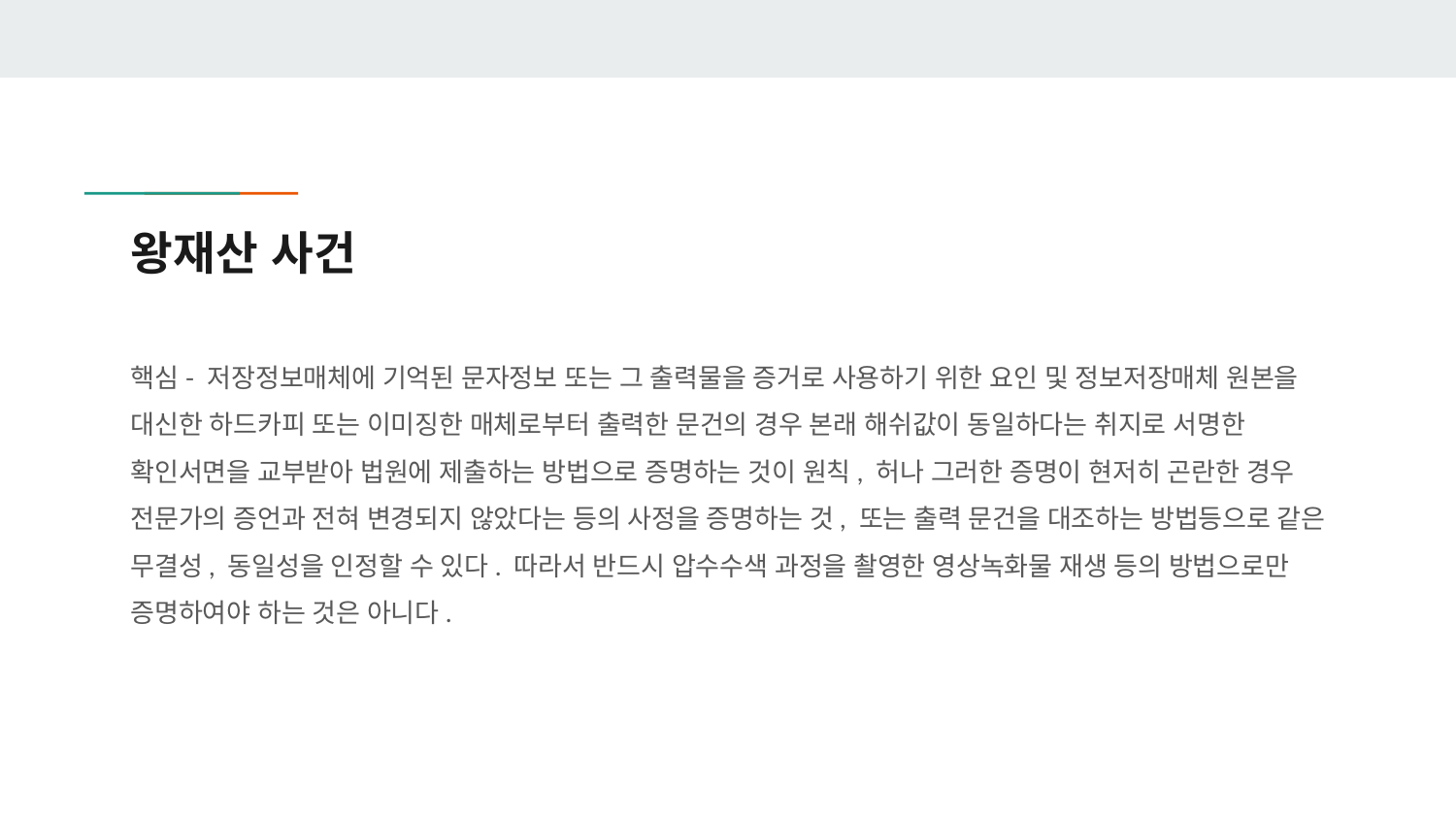

# 왕재산 사건
핵심- 저장정보매체에 기억된 문자정보 또는 그 출력물을 증거로 사용하기 위한 요인 및 정보저장매체 원본을 대신한 하드카피 또는 이미징한 매체로부터 출력한 문건의 경우 본래 해쉬값이 동일하다는 취지로 서명한 확인서면을 교부받아 법원에 제출하는 방법으로 증명하는 것이 원칙, 허나 그러한 증명이 현저히 곤란한 경우 전문가의 증언과 전혀 변경되지 않았다는 등의 사정을 증명하는 것, 또는 출력 문건을 대조하는 방법등으로 같은 무결성, 동일성을 인정할 수 있다. 따라서 반드시 압수수색 과정을 촬영한 영상녹화물 재생 등의 방법으로만 증명하여야 하는 것은 아니다.